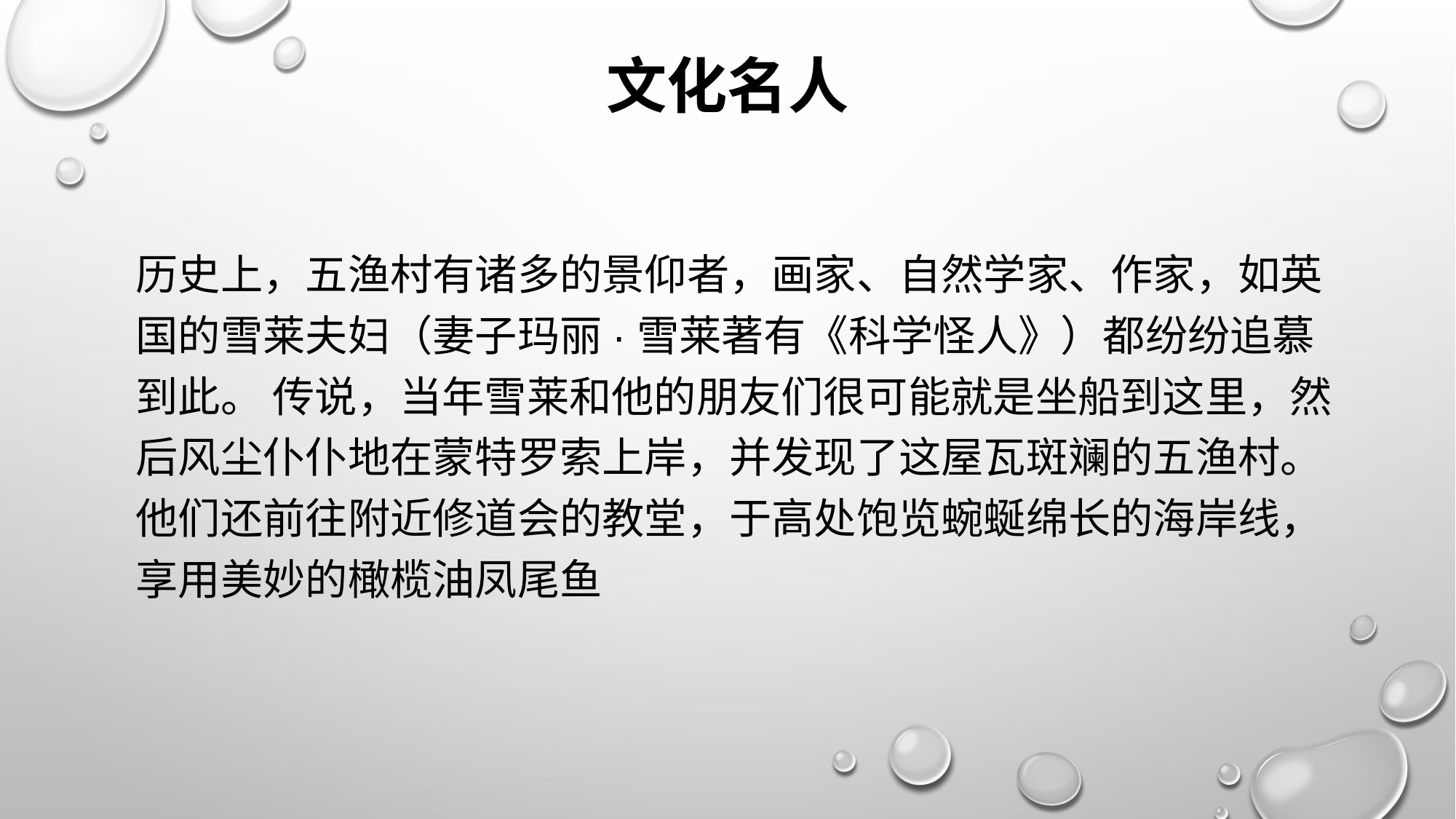

# 文化名人
历史上，五渔村有诸多的景仰者，画家、自然学家、作家，如英国的雪莱夫妇（妻子玛丽·雪莱著有《科学怪人》）都纷纷追慕到此。 传说，当年雪莱和他的朋友们很可能就是坐船到这里，然后风尘仆仆地在蒙特罗索上岸，并发现了这屋瓦斑斓的五渔村。他们还前往附近修道会的教堂，于高处饱览蜿蜒绵长的海岸线，享用美妙的橄榄油凤尾鱼